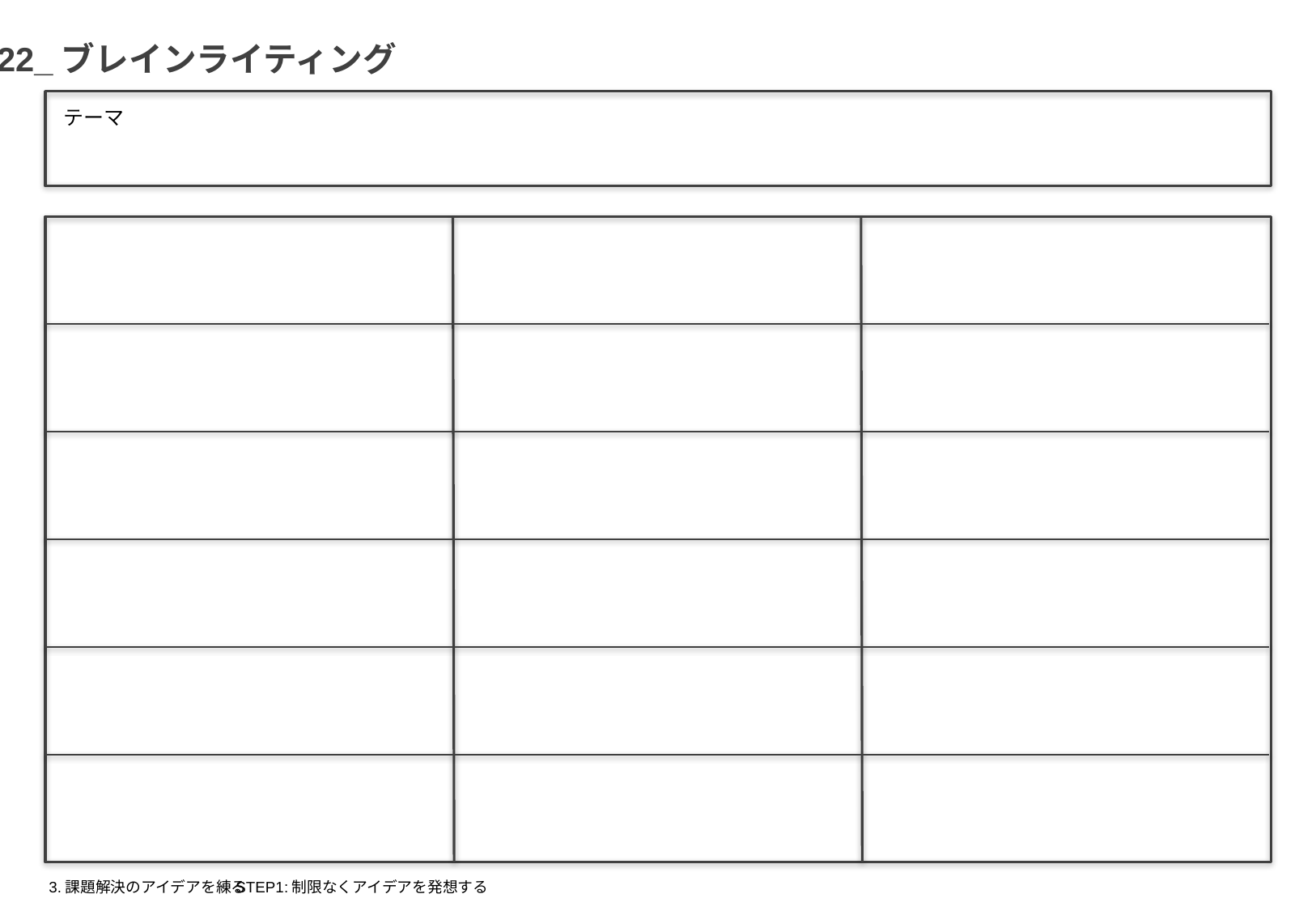

22_ブレインライティング

テーマ

3.課題解決のアイデアを練る
STEP1:制限なくアイデアを発想する